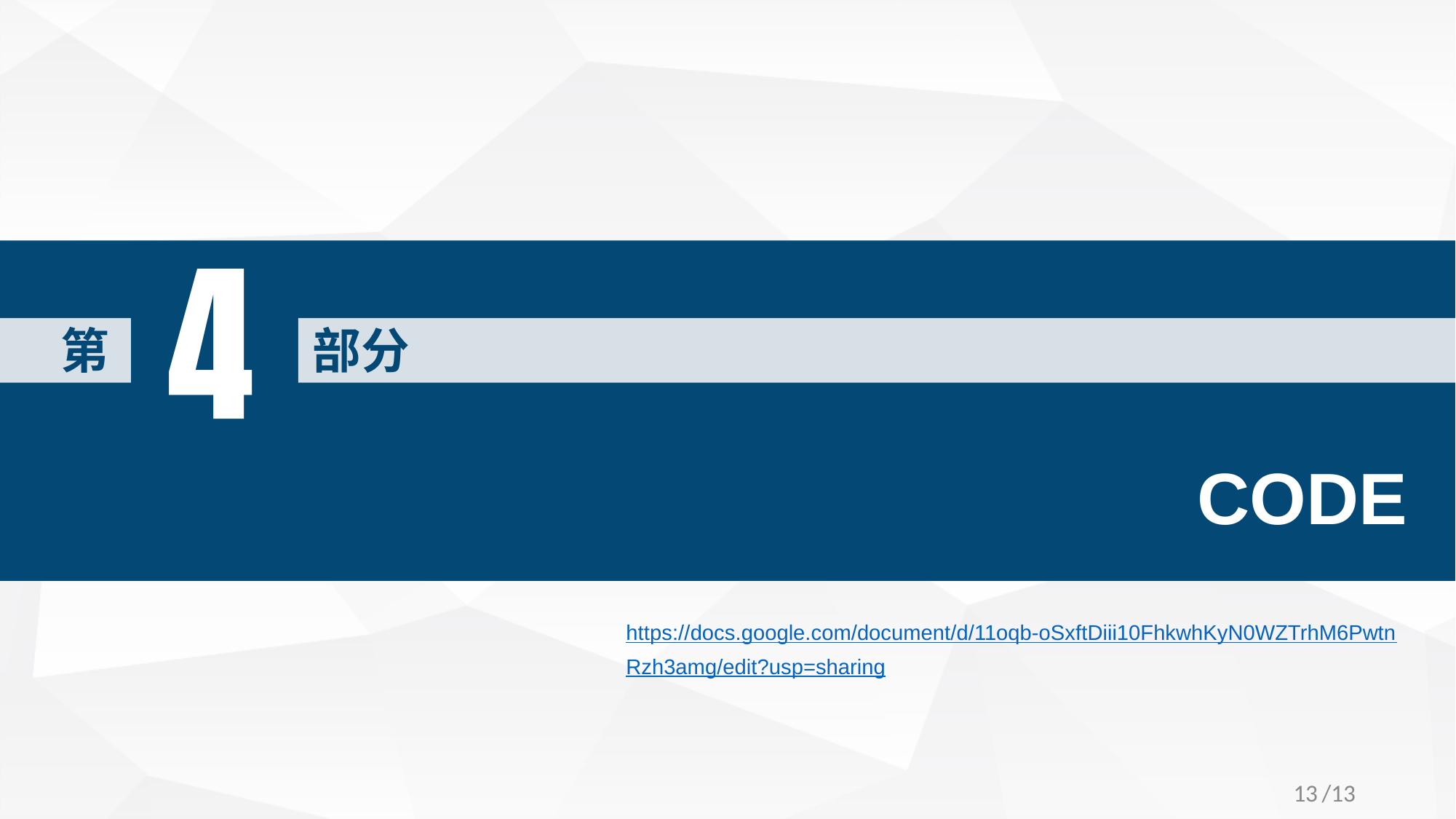

4
第
部分
# CODE
https://docs.google.com/document/d/11oqb-oSxftDiii10FhkwhKyN0WZTrhM6PwtnRzh3amg/edit?usp=sharing
13
/13